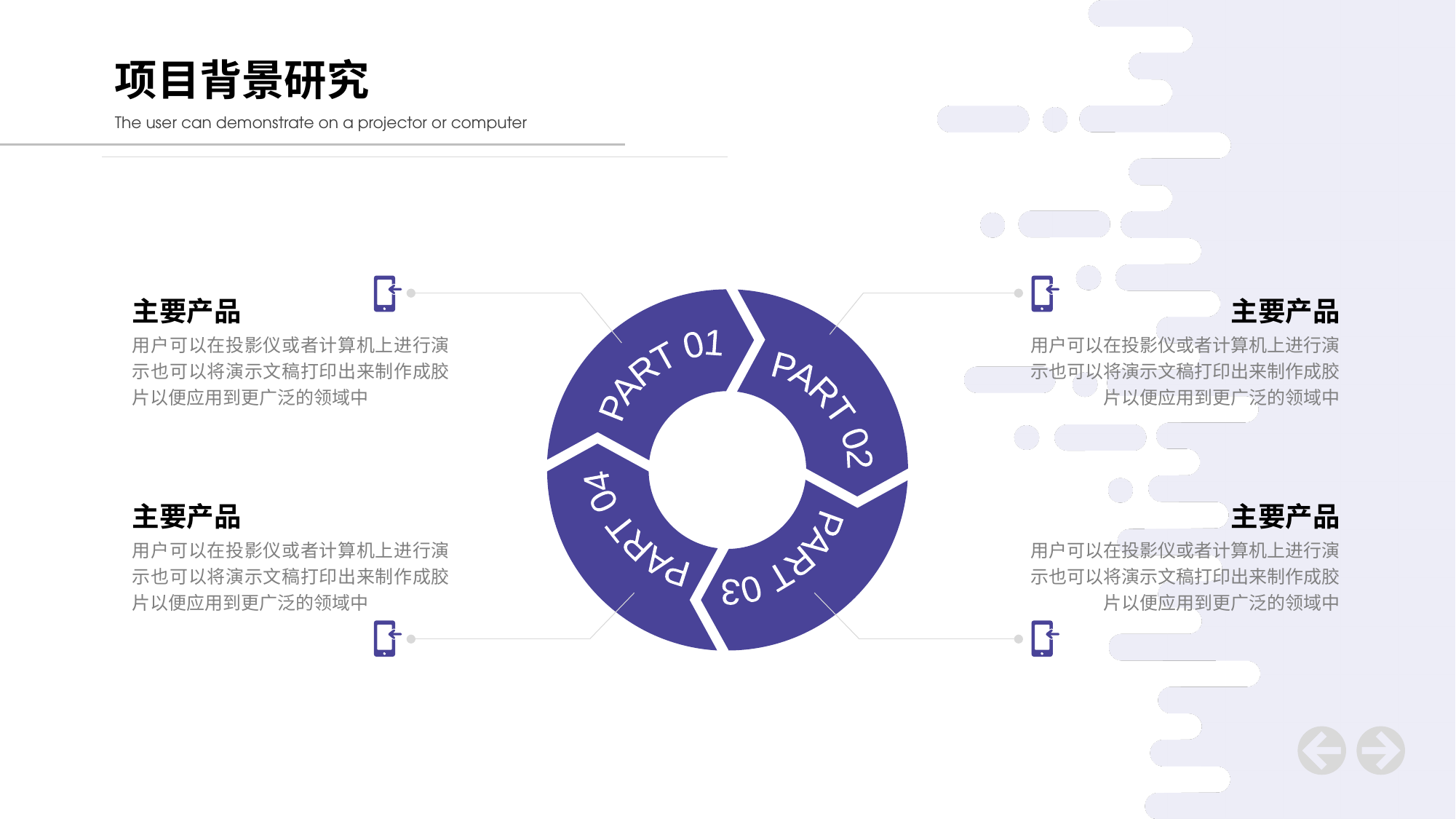

项目背景研究
The user can demonstrate on a projector or computer

主要产品
用户可以在投影仪或者计算机上进行演示也可以将演示文稿打印出来制作成胶片以便应用到更广泛的领域中
主要产品
用户可以在投影仪或者计算机上进行演示也可以将演示文稿打印出来制作成胶片以便应用到更广泛的领域中

PART 01
PART 02
PART 04
PART 03
主要产品
用户可以在投影仪或者计算机上进行演示也可以将演示文稿打印出来制作成胶片以便应用到更广泛的领域中
主要产品
用户可以在投影仪或者计算机上进行演示也可以将演示文稿打印出来制作成胶片以便应用到更广泛的领域中